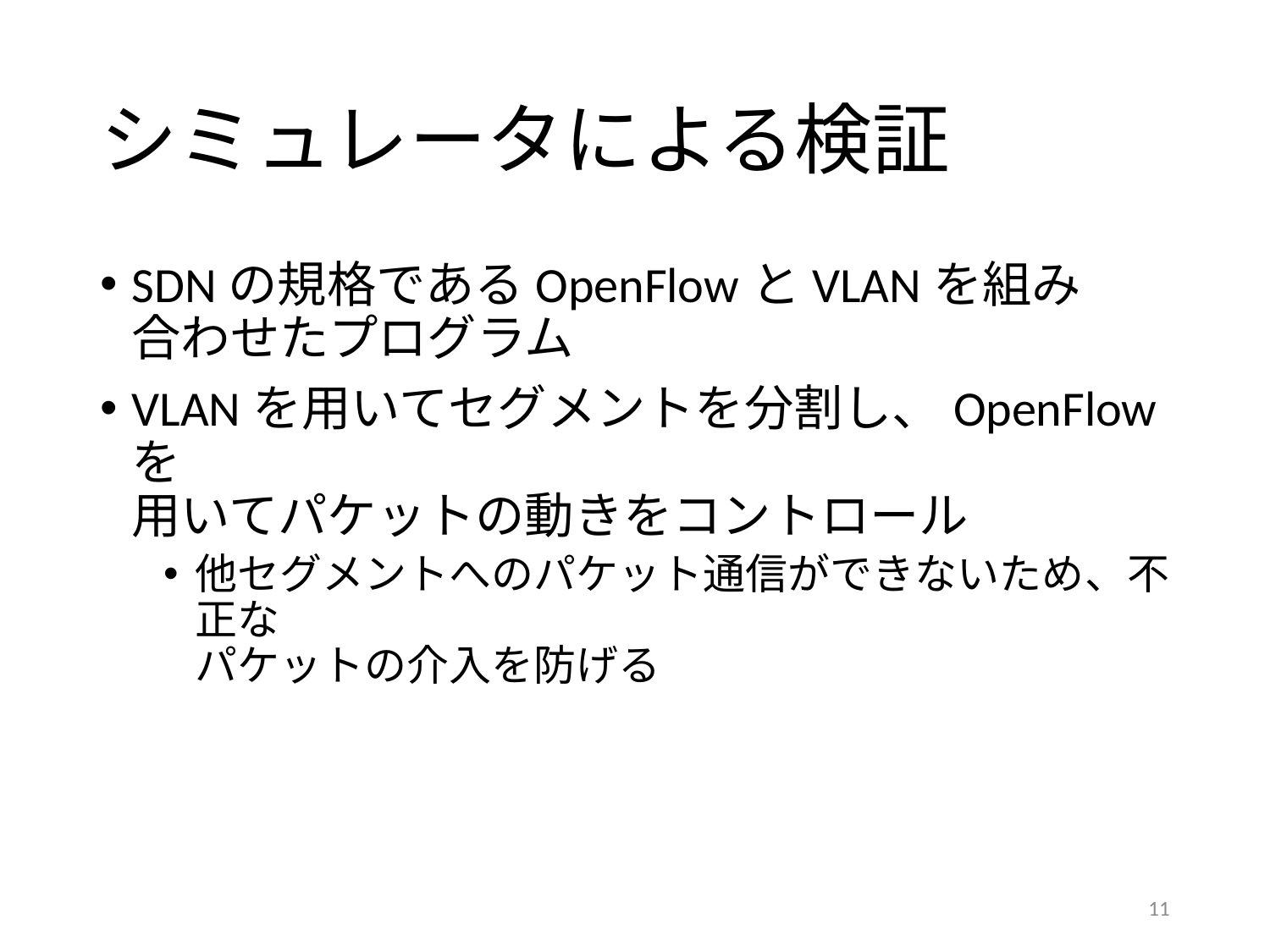

# シミュレータによる検証
SDNの規格であるOpenFlowとVLANを組み
合わせたプログラム
VLANを用いてセグメントを分割し、OpenFlowを
用いてパケットの動きをコントロール
他セグメントへのパケット通信ができないため、不正な
パケットの介入を防げる

11